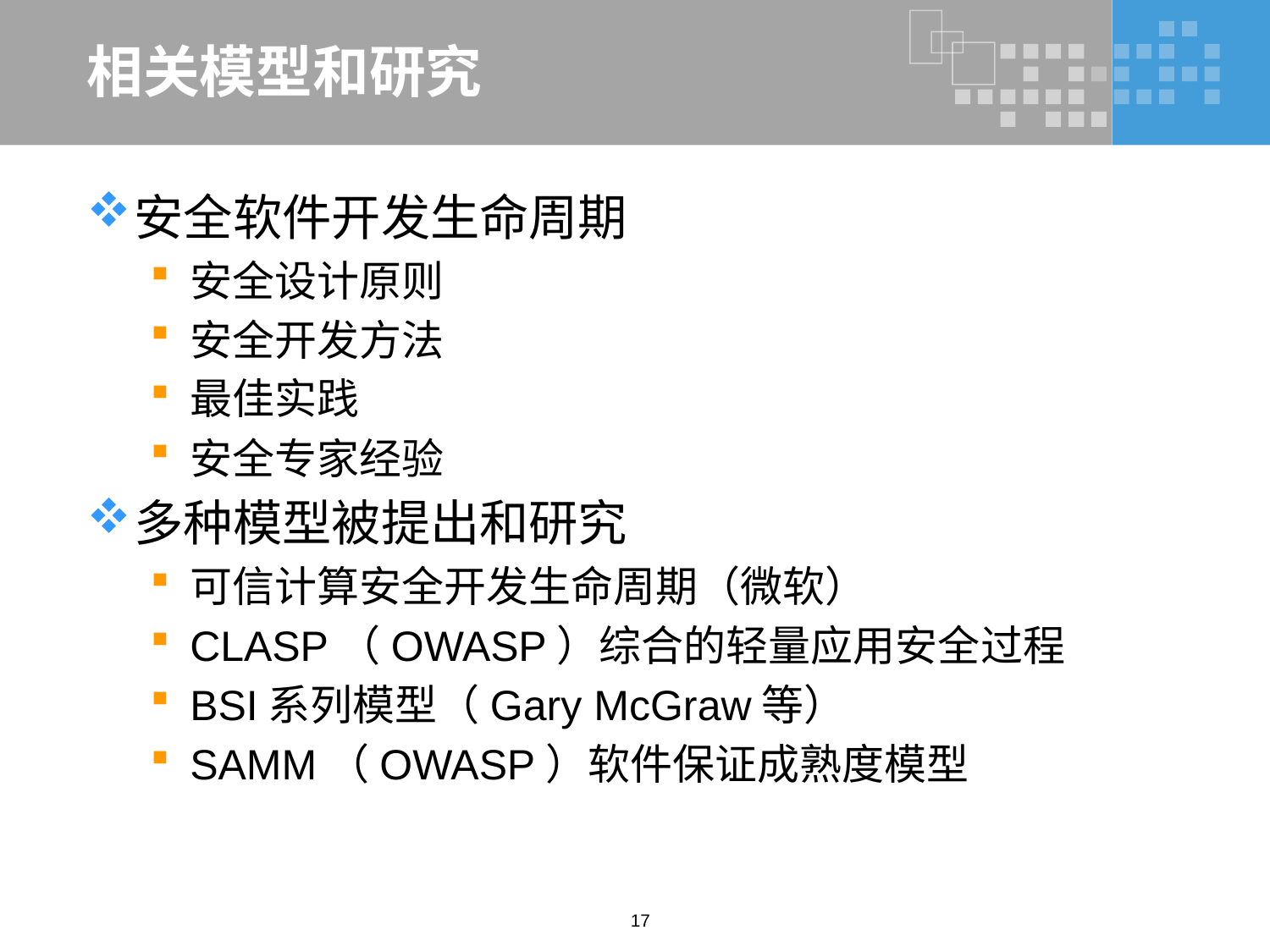

# 相关模型和研究
安全软件开发生命周期
安全设计原则
安全开发方法
最佳实践
安全专家经验
多种模型被提出和研究
可信计算安全开发生命周期（微软）
CLASP（OWASP）综合的轻量应用安全过程
BSI系列模型（Gary McGraw等）
SAMM（OWASP）软件保证成熟度模型

17